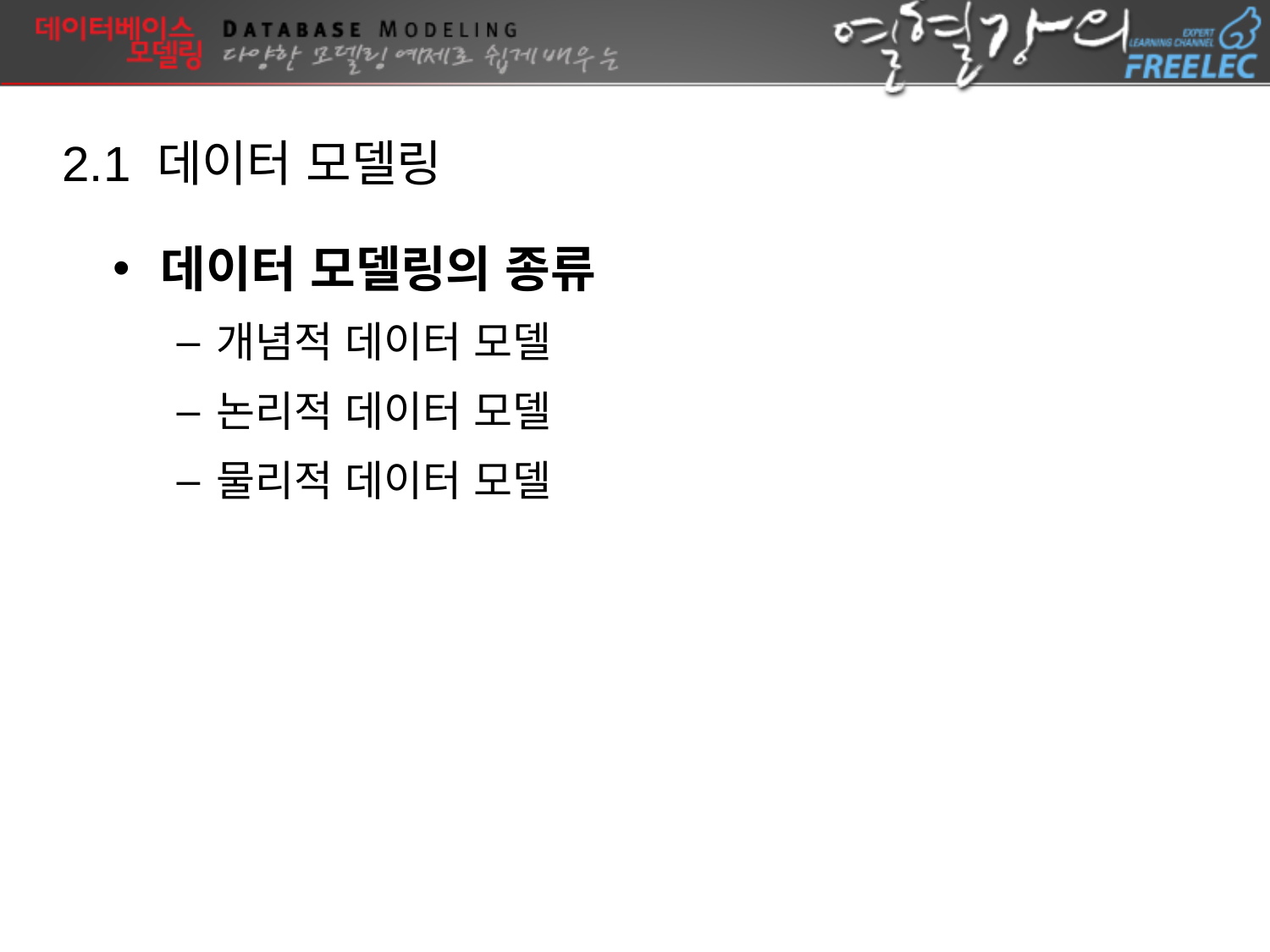

2.1 데이터 모델링
데이터 모델링의 종류
개념적 데이터 모델
논리적 데이터 모델
물리적 데이터 모델